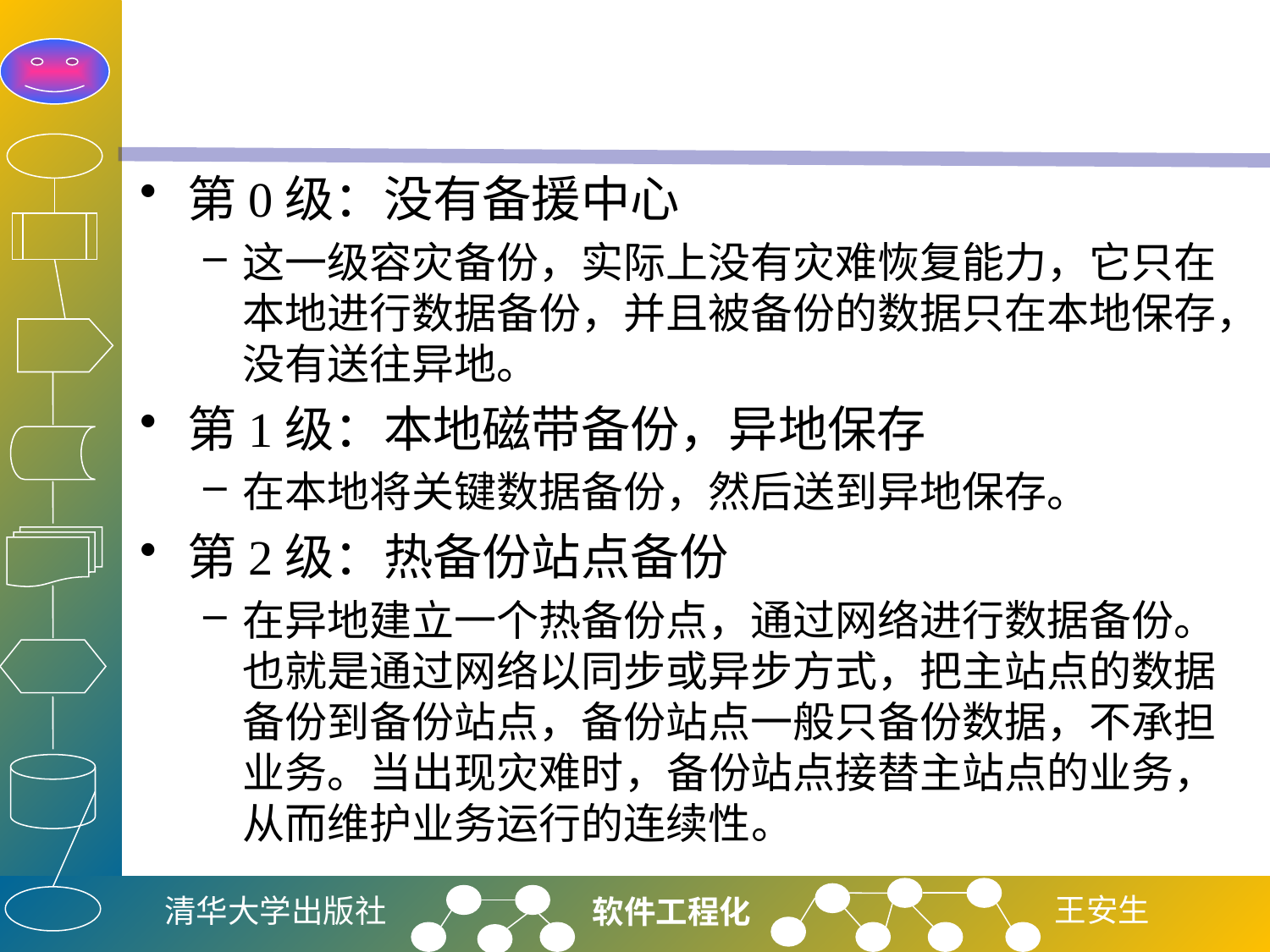

#
第0级：没有备援中心
这一级容灾备份，实际上没有灾难恢复能力，它只在本地进行数据备份，并且被备份的数据只在本地保存，没有送往异地。
第1级：本地磁带备份，异地保存
在本地将关键数据备份，然后送到异地保存。
第2级：热备份站点备份
在异地建立一个热备份点，通过网络进行数据备份。也就是通过网络以同步或异步方式，把主站点的数据备份到备份站点，备份站点一般只备份数据，不承担业务。当出现灾难时，备份站点接替主站点的业务，从而维护业务运行的连续性。